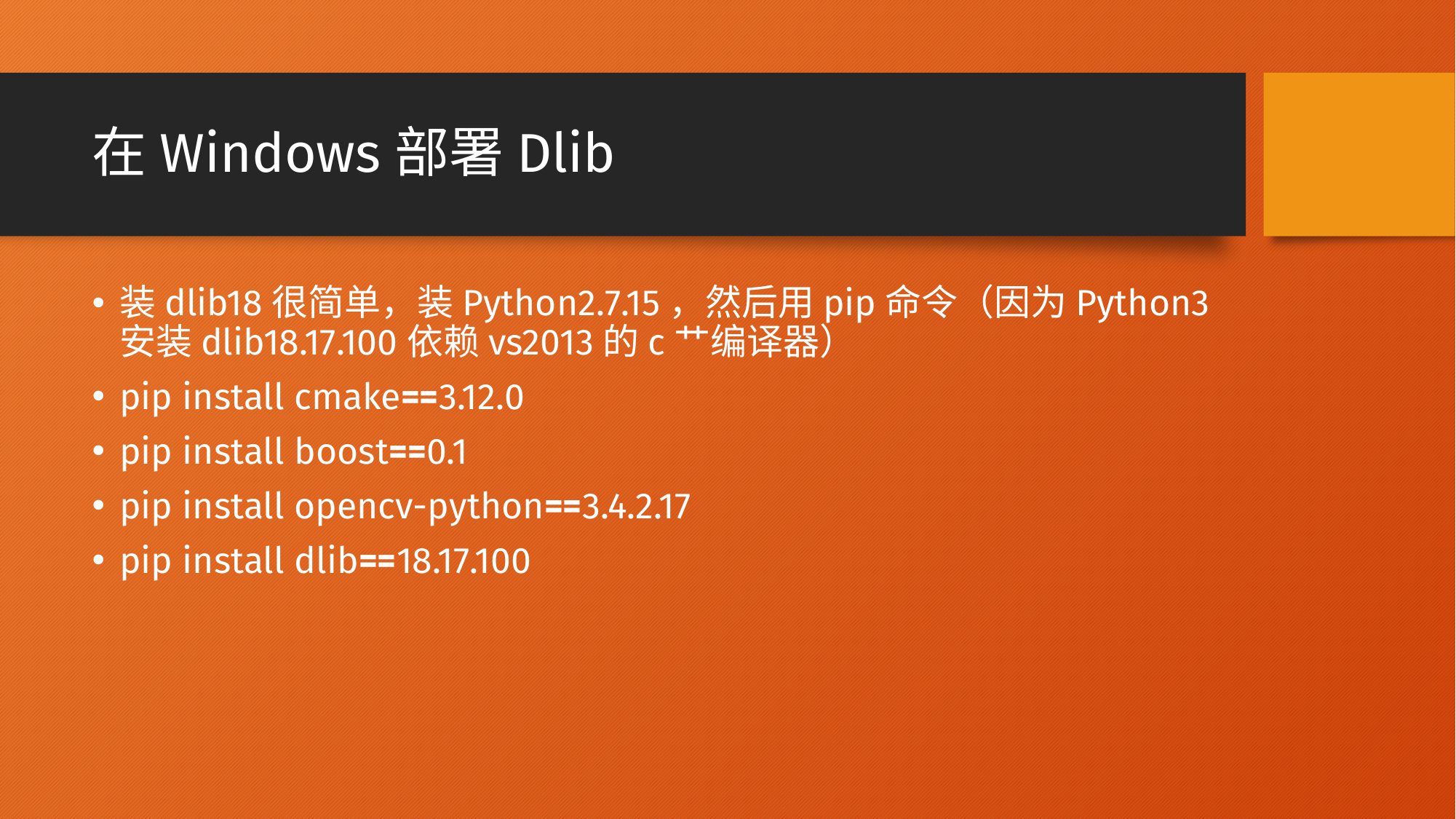

# 在Windows部署Dlib
装dlib18很简单，装Python2.7.15，然后用pip命令（因为Python3安装dlib18.17.100依赖vs2013的c艹编译器）
pip install cmake==3.12.0
pip install boost==0.1
pip install opencv-python==3.4.2.17
pip install dlib==18.17.100